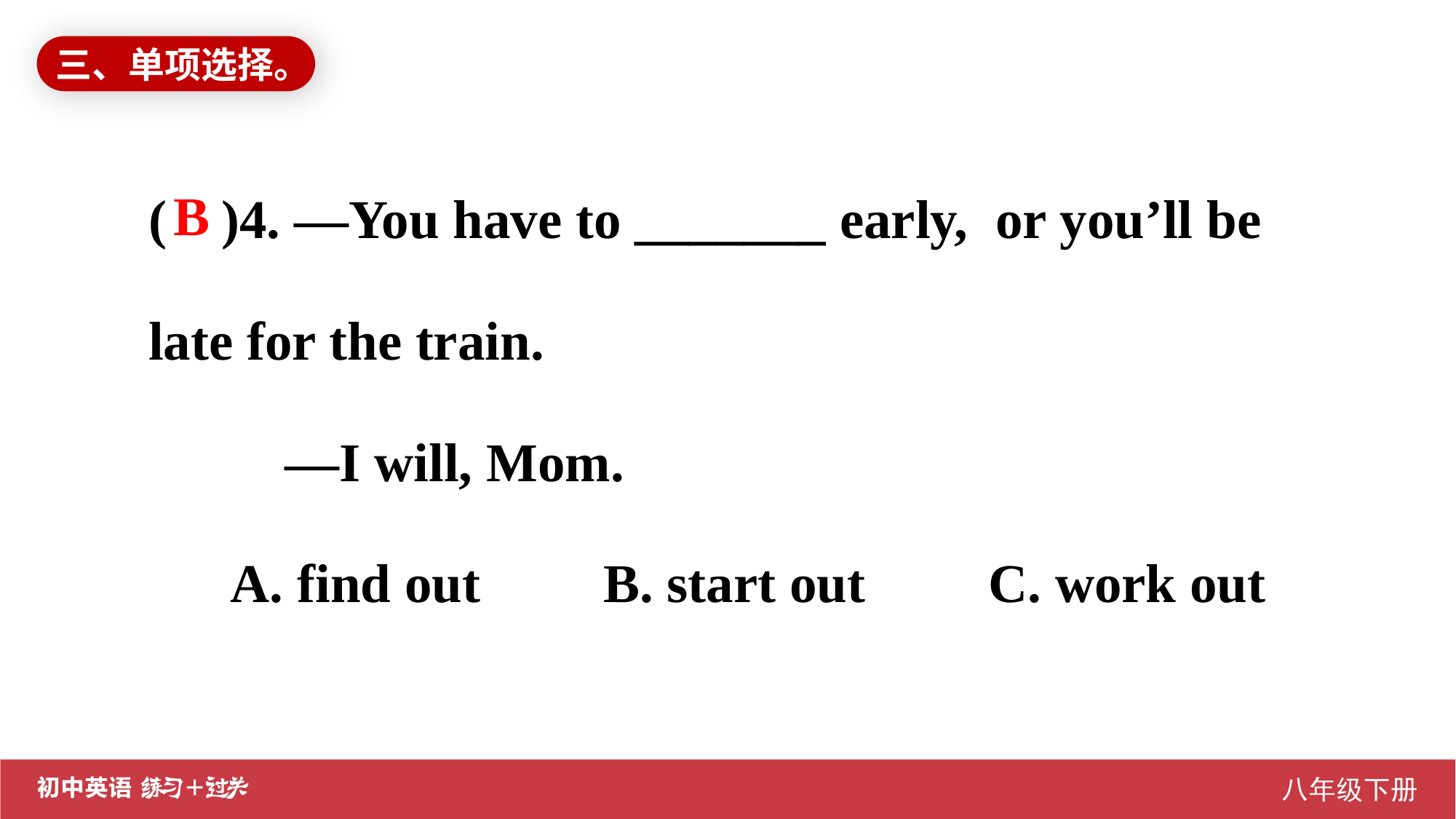

三、单项选择。
(    )4. —You have to _______ early,  or you’ll be late for the train.
          —I will, Mom.
      A. find out         B. start out         C. work out
B